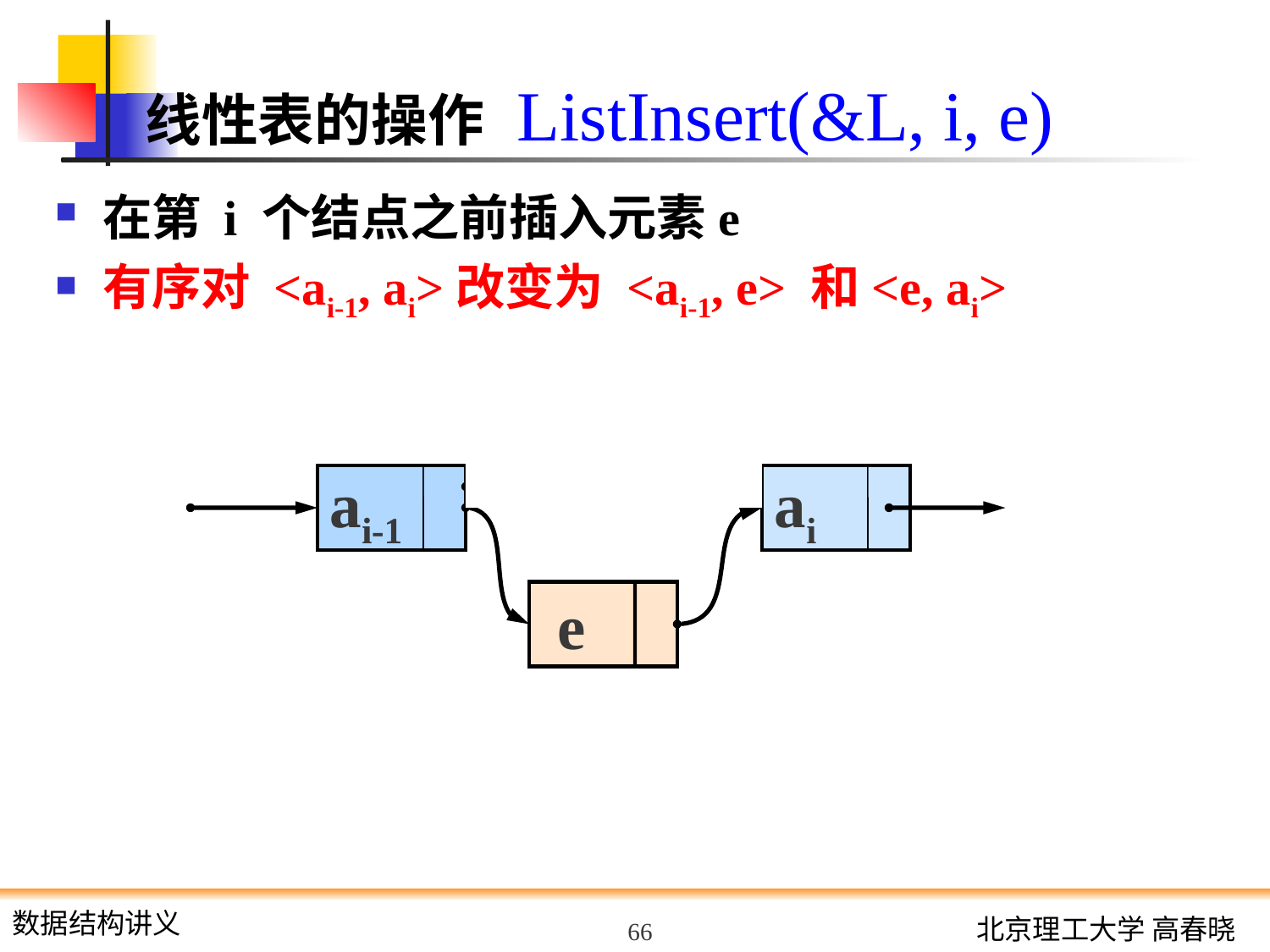

# 线性表的操作 ListInsert(&L, i, e)
在第 i 个结点之前插入元素e
有序对 <ai-1, ai>改变为 <ai-1, e> 和<e, ai>

ai-1

ai-1

ai

 e

66